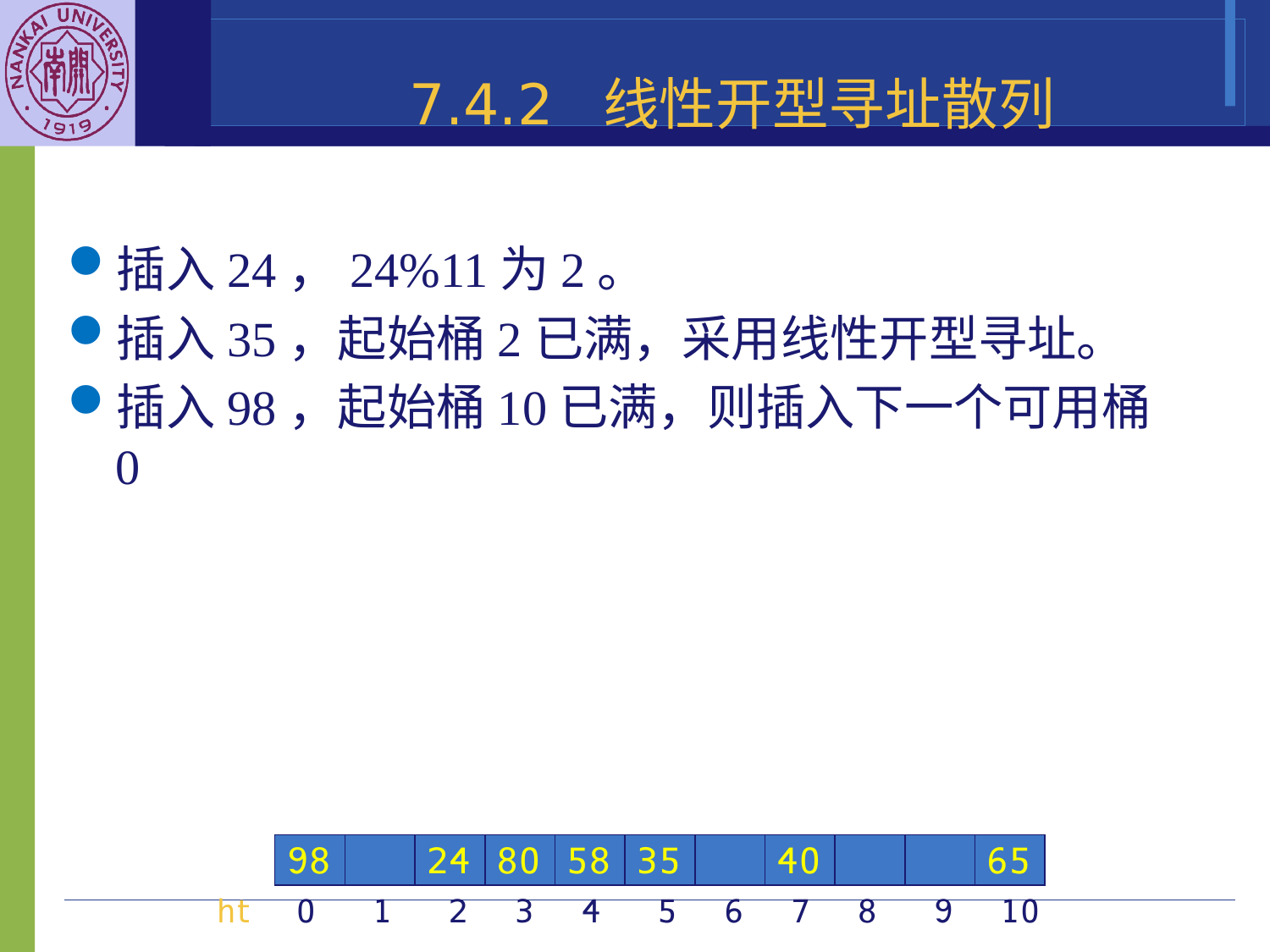

7.4.2  线性开型寻址散列
插入24，24%11为2。
插入35，起始桶2已满，采用线性开型寻址。
插入98，起始桶10已满，则插入下一个可用桶0
98

24
80
58
35

40

65
ht     0      1      2     3     4      5     6     7     8      9     10
56